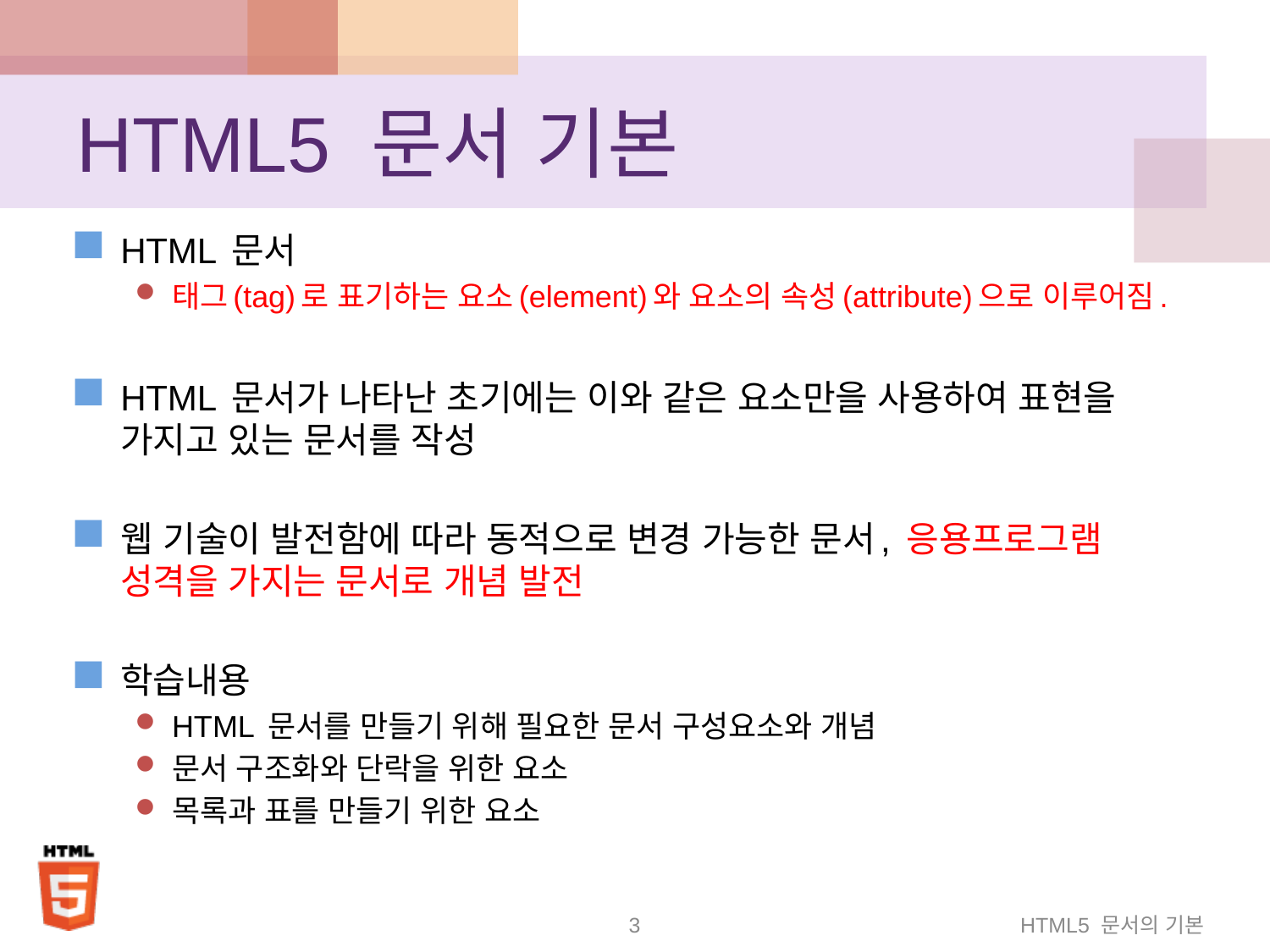

# HTML5 문서 기본
HTML 문서
태그(tag)로 표기하는 요소(element)와 요소의 속성(attribute)으로 이루어짐.

HTML 문서가 나타난 초기에는 이와 같은 요소만을 사용하여 표현을 가지고 있는 문서를 작성

웹 기술이 발전함에 따라 동적으로 변경 가능한 문서, 응용프로그램 성격을 가지는 문서로 개념 발전

학습내용
HTML 문서를 만들기 위해 필요한 문서 구성요소와 개념
문서 구조화와 단락을 위한 요소
목록과 표를 만들기 위한 요소
3
HTML5 문서의 기본